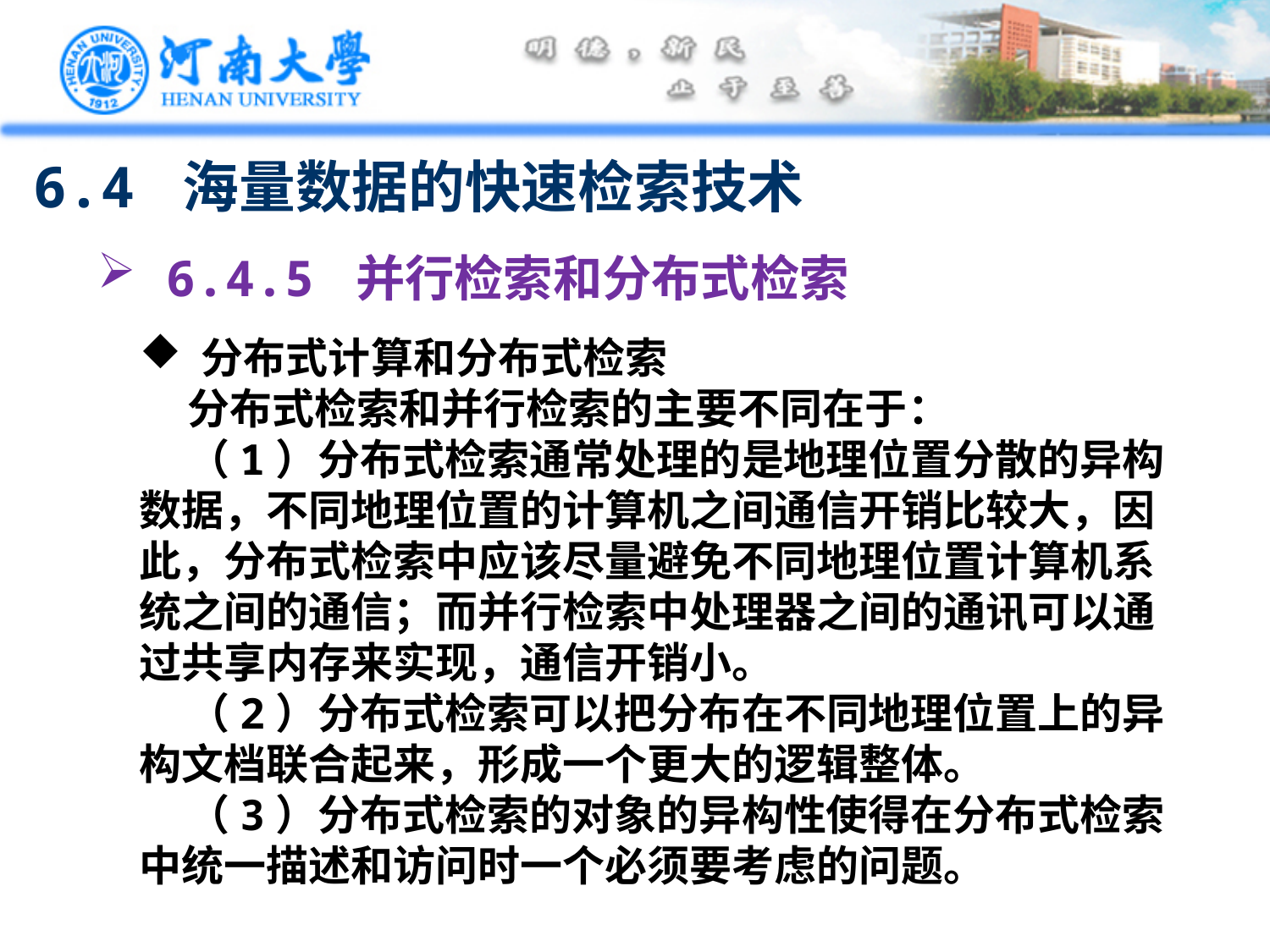

6.4 海量数据的快速检索技术
 6.4.5 并行检索和分布式检索
 分布式计算和分布式检索
    分布式检索和并行检索的主要不同在于：
    （1）分布式检索通常处理的是地理位置分散的异构数据，不同地理位置的计算机之间通信开销比较大，因此，分布式检索中应该尽量避免不同地理位置计算机系统之间的通信；而并行检索中处理器之间的通讯可以通过共享内存来实现，通信开销小。
    （2）分布式检索可以把分布在不同地理位置上的异构文档联合起来，形成一个更大的逻辑整体。
    （3）分布式检索的对象的异构性使得在分布式检索中统一描述和访问时一个必须要考虑的问题。